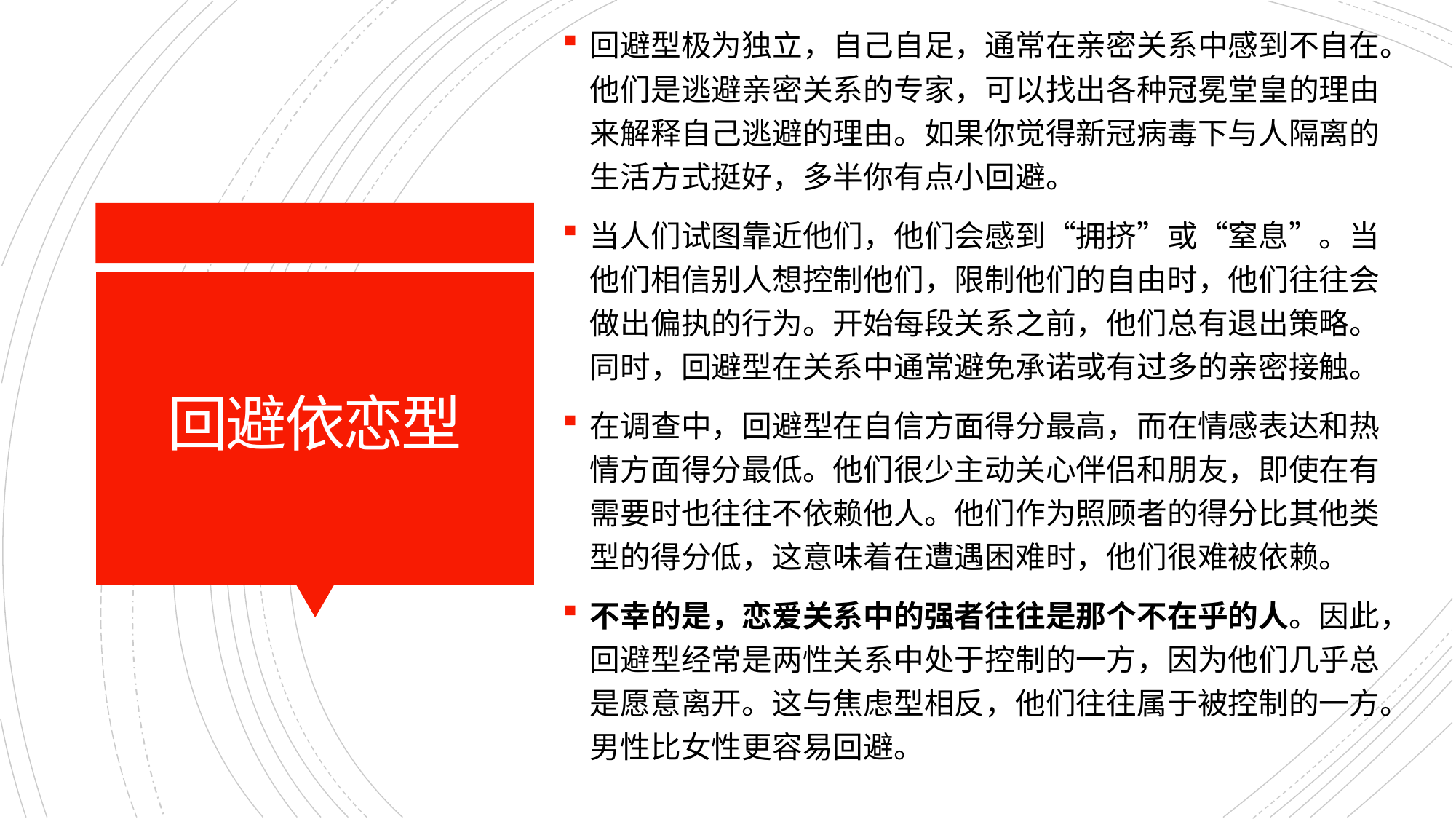

回避型极为独立，自己自足，通常在亲密关系中感到不自在。他们是逃避亲密关系的专家，可以找出各种冠冕堂皇的理由来解释自己逃避的理由。如果你觉得新冠病毒下与人隔离的生活方式挺好，多半你有点小回避。
当人们试图靠近他们，他们会感到“拥挤”或“窒息”。当他们相信别人想控制他们，限制他们的自由时，他们往往会做出偏执的行为。开始每段关系之前，他们总有退出策略。同时，回避型在关系中通常避免承诺或有过多的亲密接触。
在调查中，回避型在自信方面得分最高，而在情感表达和热情方面得分最低。他们很少主动关心伴侣和朋友，即使在有需要时也往往不依赖他人。他们作为照顾者的得分比其他类型的得分低，这意味着在遭遇困难时，他们很难被依赖。
不幸的是，恋爱关系中的强者往往是那个不在乎的人。因此，回避型经常是两性关系中处于控制的一方，因为他们几乎总是愿意离开。这与焦虑型相反，他们往往属于被控制的一方。男性比女性更容易回避。

# 回避依恋型